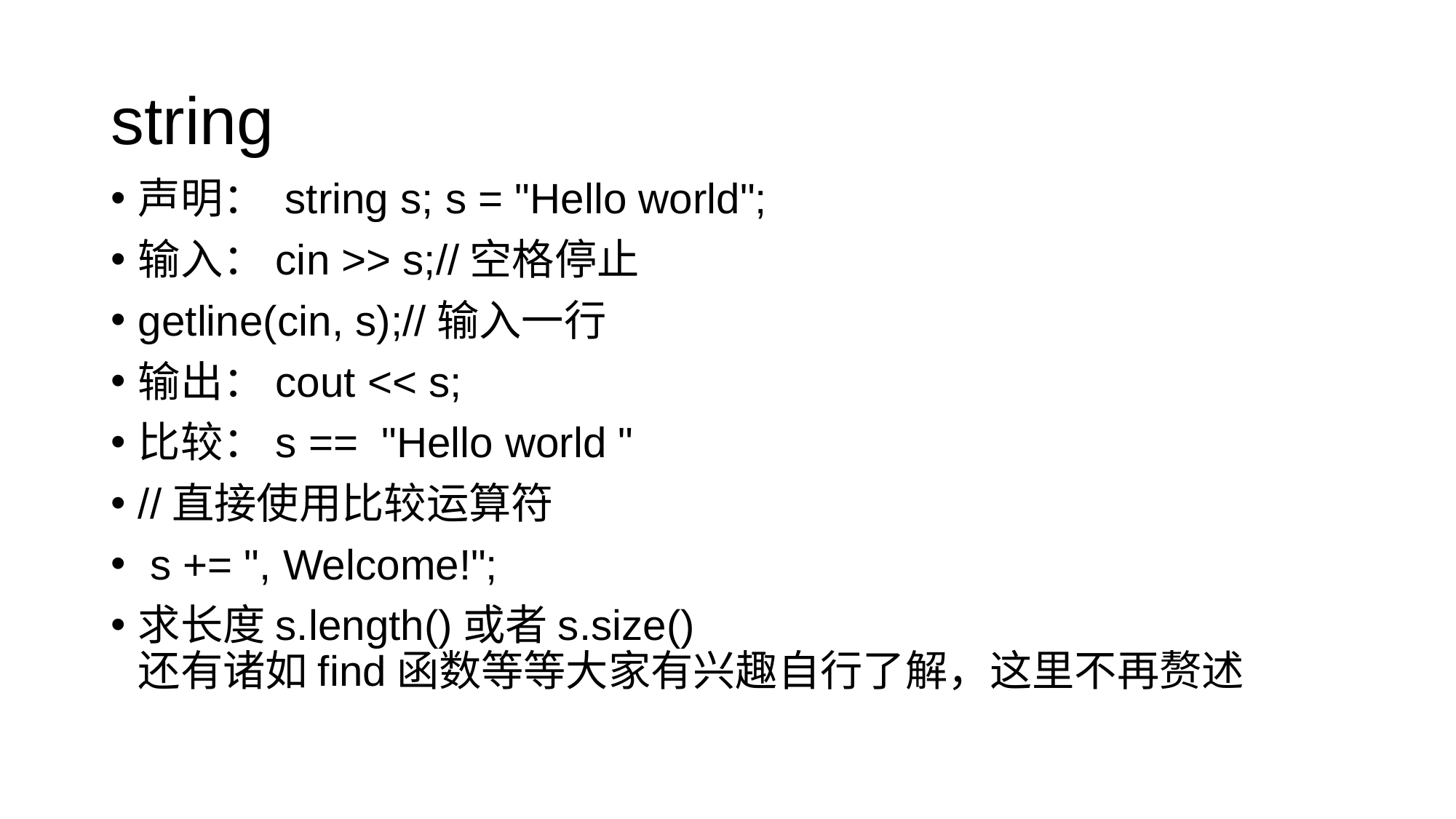

# string
声明： string s; s = "Hello world";
输入：cin >> s;//空格停止
getline(cin, s);//输入一行
输出：cout << s;
比较：s ==  "Hello world "
//直接使用比较运算符
 s += ", Welcome!";
求长度s.length()或者s.size()
还有诸如find函数等等大家有兴趣自行了解，这里不再赘述